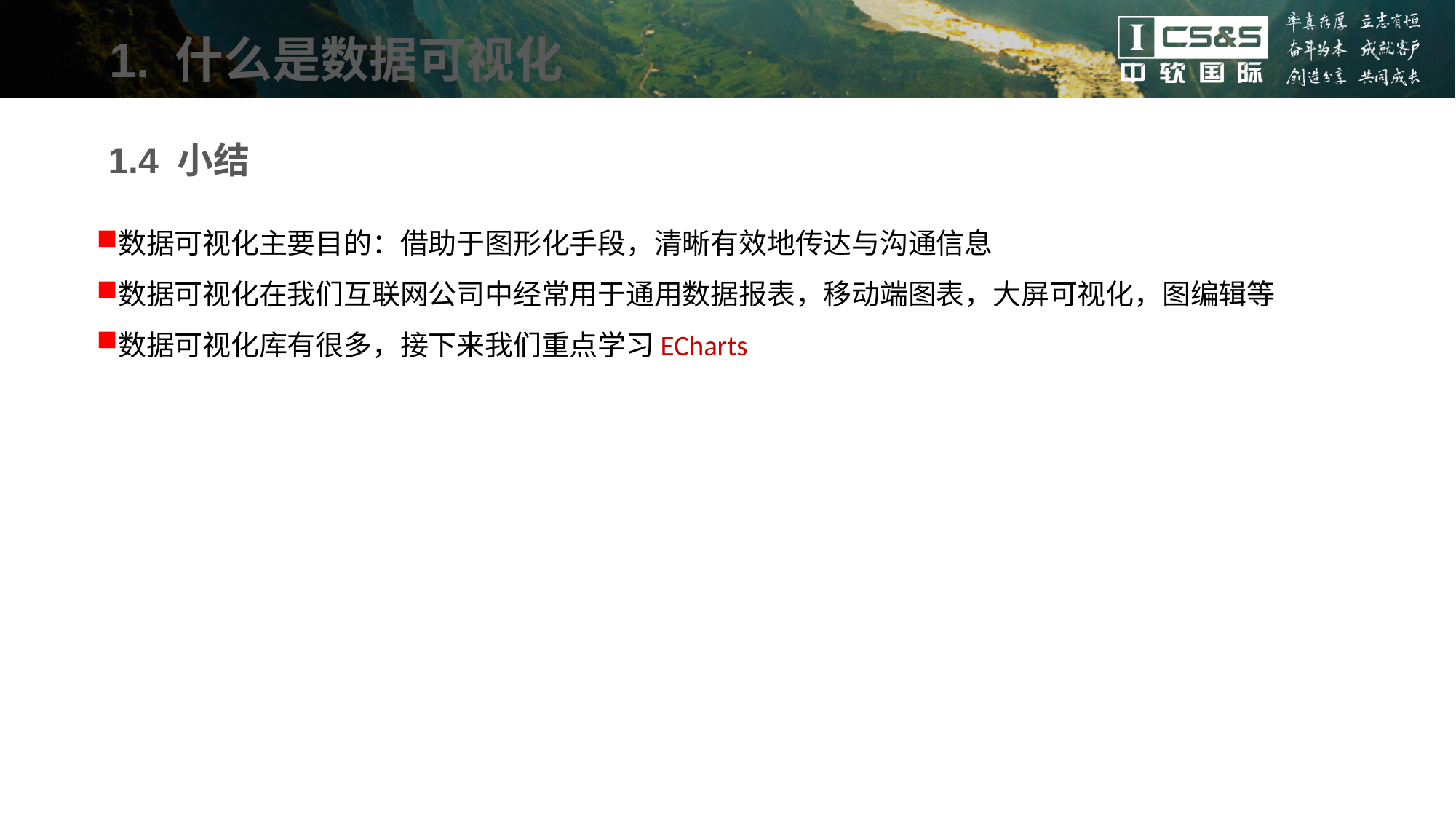

1. 什么是数据可视化
1.4 小结
数据可视化主要目的：借助于图形化手段，清晰有效地传达与沟通信息
数据可视化在我们互联网公司中经常用于通用数据报表，移动端图表，大屏可视化，图编辑等
数据可视化库有很多，接下来我们重点学习ECharts
组件更新机制
掌握程度：理解